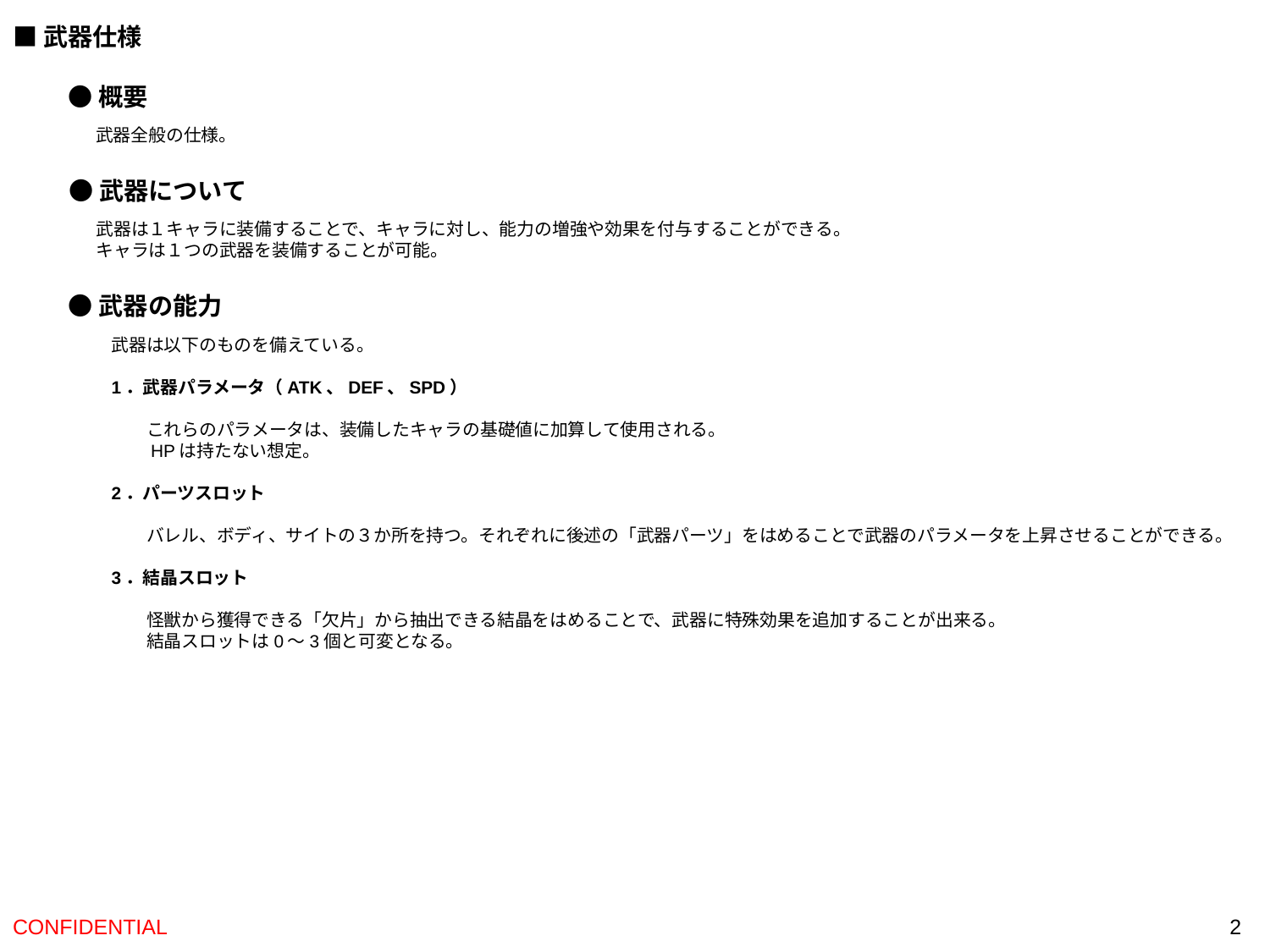

■武器仕様
●概要
武器全般の仕様。
●武器について
武器は１キャラに装備することで、キャラに対し、能力の増強や効果を付与することができる。
キャラは１つの武器を装備することが可能。
●武器の能力
武器は以下のものを備えている。

1．武器パラメータ（ATK、DEF、SPD）

　　これらのパラメータは、装備したキャラの基礎値に加算して使用される。
　　HPは持たない想定。

2．パーツスロット

　　バレル、ボディ、サイトの３か所を持つ。それぞれに後述の「武器パーツ」をはめることで武器のパラメータを上昇させることができる。

3．結晶スロット

　　怪獣から獲得できる「欠片」から抽出できる結晶をはめることで、武器に特殊効果を追加することが出来る。
　　結晶スロットは0～3個と可変となる。
2
CONFIDENTIAL